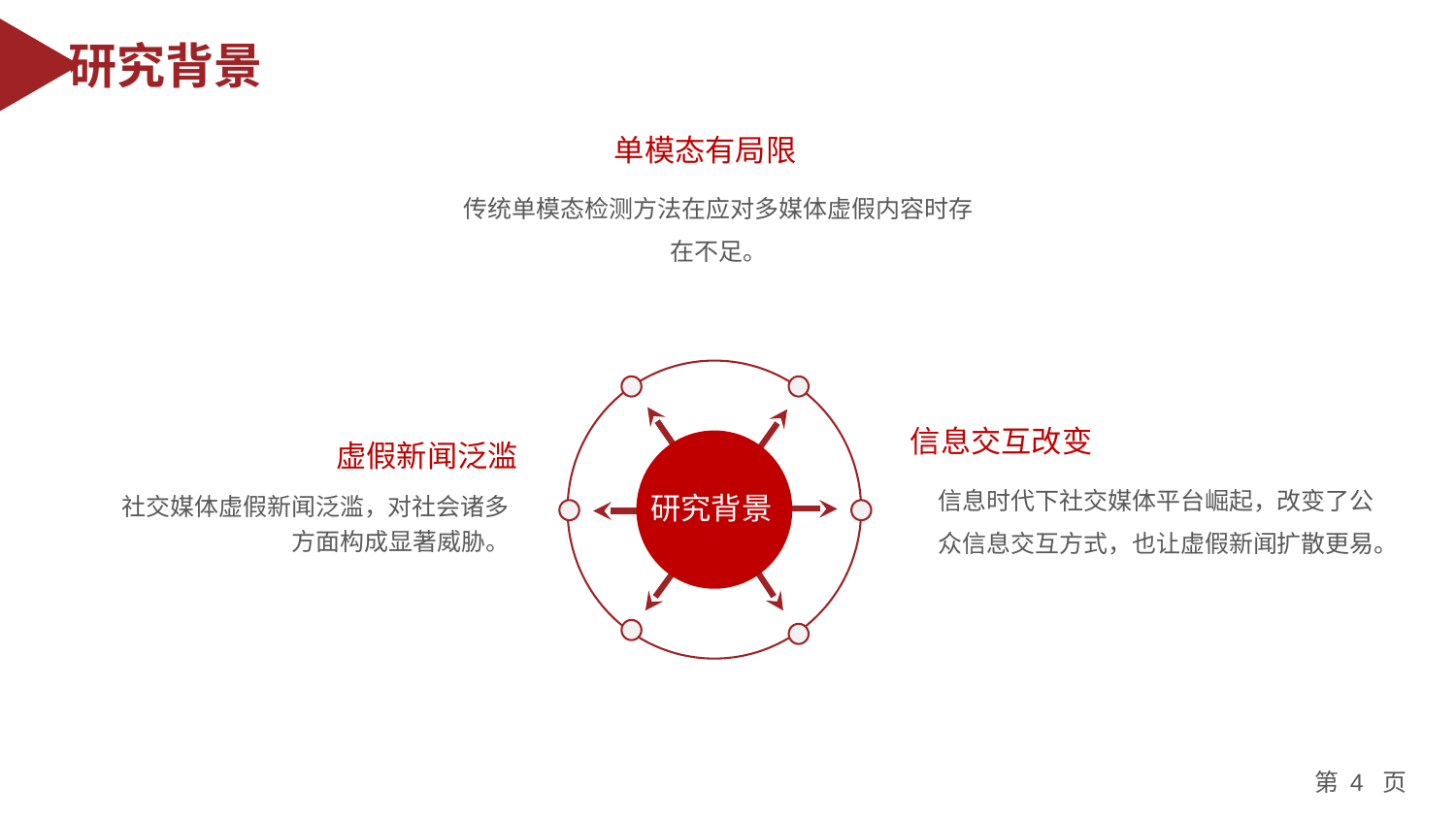

研究背景
单模态有局限
传统单模态检测方法在应对多媒体虚假内容时存在不足。

信息交互改变
信息时代下社交媒体平台崛起，改变了公众信息交互方式，也让虚假新闻扩散更易。
虚假新闻泛滥
社交媒体虚假新闻泛滥，对社会诸多方面构成显著威胁。

研究背景